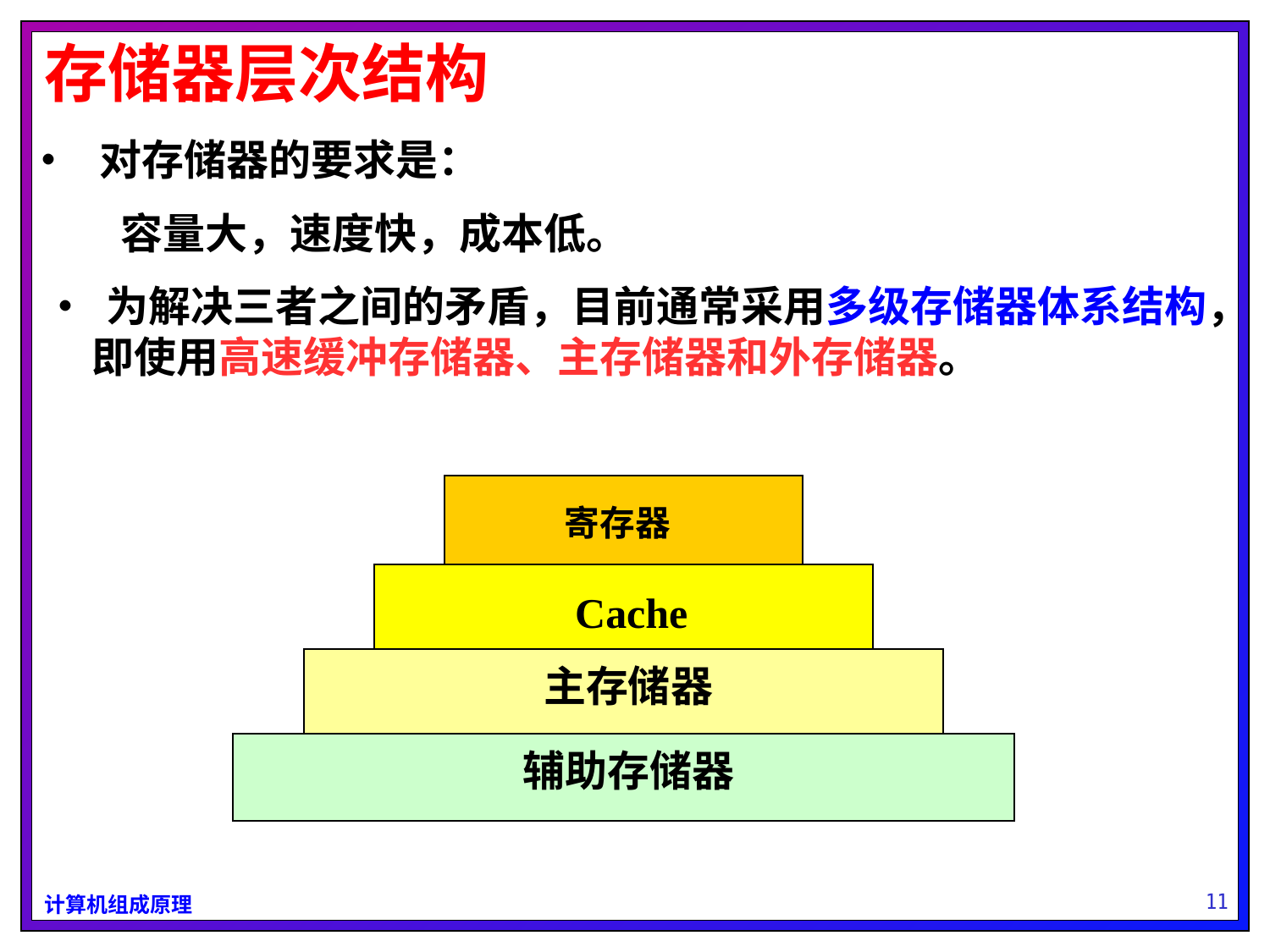

存储器层次结构
•  对存储器的要求是：
       容量大，速度快，成本低。
• 为解决三者之间的矛盾，目前通常采用多级存储器体系结构，     即使用高速缓冲存储器、主存储器和外存储器。

寄存器

Cache

主存储器

辅助存储器